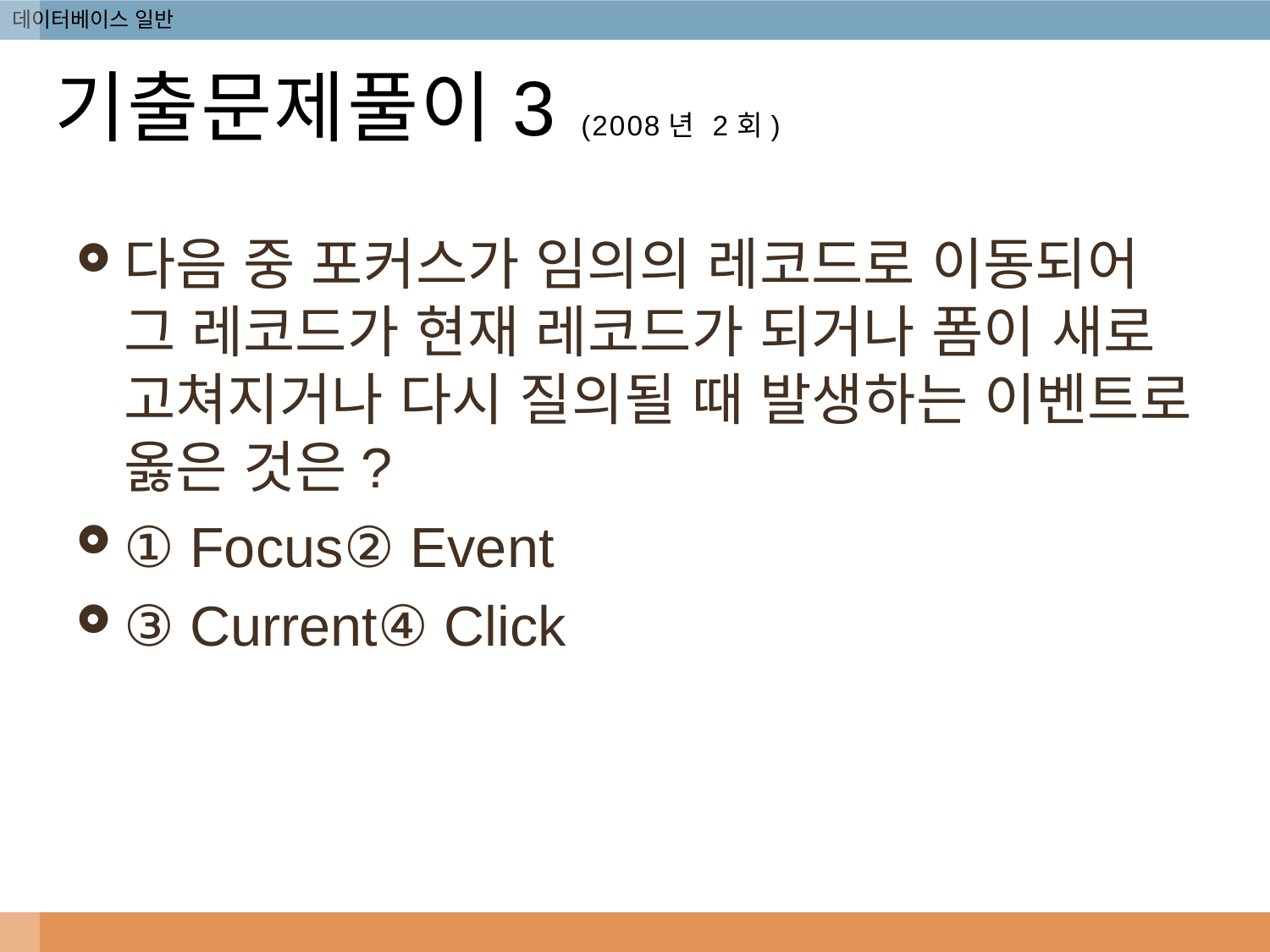

# 기출문제풀이3 (2008년 2회)
다음 중 포커스가 임의의 레코드로 이동되어 그 레코드가 현재 레코드가 되거나 폼이 새로 고쳐지거나 다시 질의될 때 발생하는 이벤트로 옳은 것은?
① Focus② Event
③ Current④ Click